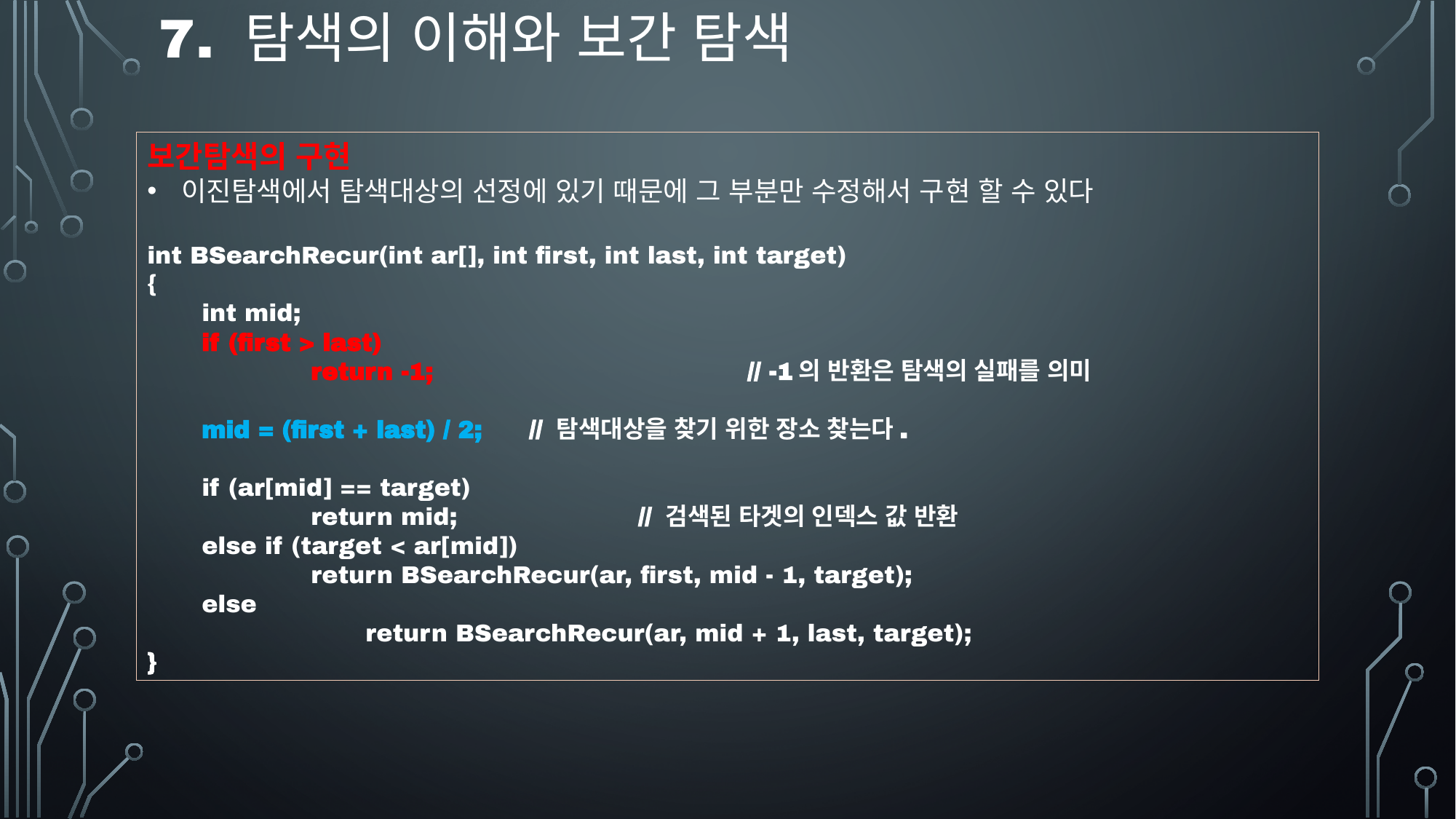

7. 탐색의 이해와 보간 탐색
보간탐색의 구현
이진탐색에서 탐색대상의 선정에 있기 때문에 그 부분만 수정해서 구현 할 수 있다

int BSearchRecur(int ar[], int first, int last, int target)
{
int mid;
if (first > last)
	return -1;    			// -1의 반환은 탐색의 실패를 의미

mid = (first + last) / 2;    	// 탐색대상을 찾기 위한 장소 찾는다.

if (ar[mid] == target)
	return mid;    		// 검색된 타겟의 인덱스 값 반환
else if (target < ar[mid])
	return BSearchRecur(ar, first, mid - 1, target);
else
		return BSearchRecur(ar, mid + 1, last, target);
}